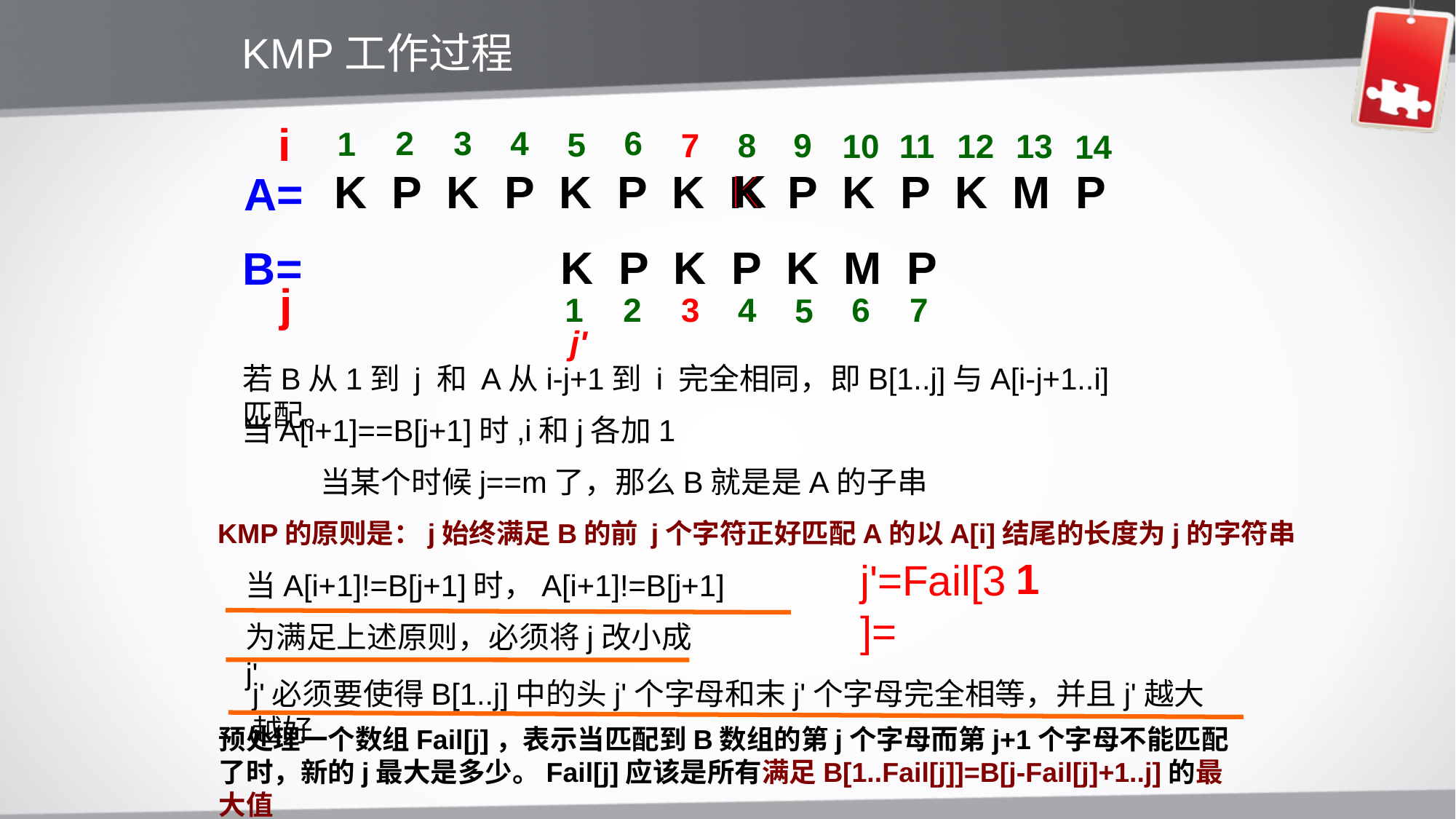

KMP工作过程
i
 2
 3
 4
 6
 1
 5
 7
 8
 9
 10
 11
 12
 13
 14
K
K
 K  P  K  P  K  P  K  K  P  K  P  K  M  P
A=

  K  P  K  P  K  M  P
 2
 3
 4
 6
 7
 1
 5
j'
B=
j
若B从1到 j 和 A从i-j+1到 i 完全相同，即B[1..j]与A[i-j+1..i]匹配。
当A[i+1]==B[j+1]时,i和j各加1
当某个时候j==m了，那么B就是是A的子串
KMP的原则是：j始终满足B的前 j个字符正好匹配A的以A[i]结尾的长度为j的字符串
1
j'=Fail[3]=
当A[i+1]!=B[j+1]时，A[i+1]!=B[j+1]

为满足上述原则，必须将j改小成j'

j'必须要使得B[1..j]中的头j'个字母和末j'个字母完全相等，并且j'越大越好

预处理一个数组Fail[j]，表示当匹配到B数组的第j个字母而第j+1个字母不能匹配了时，新的j最大是多少。Fail[j]应该是所有满足B[1..Fail[j]]=B[j-Fail[j]+1..j]的最大值